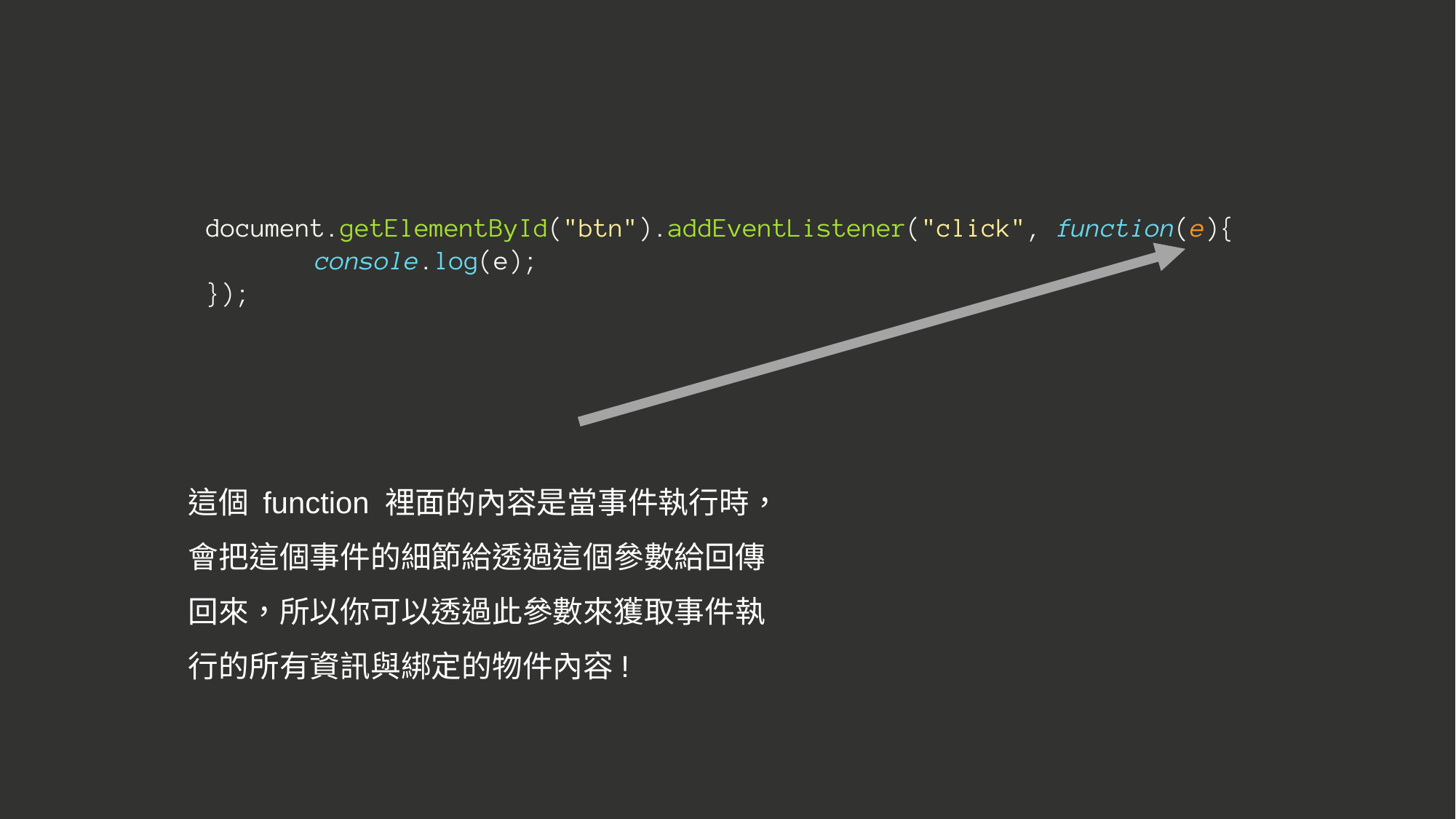

document.getElementById("btn").addEventListener("click", function(e){
	console.log(e);
});
這個 function 裡面的內容是當事件執行時，會把這個事件的細節給透過這個參數給回傳回來，所以你可以透過此參數來獲取事件執行的所有資訊與綁定的物件內容!